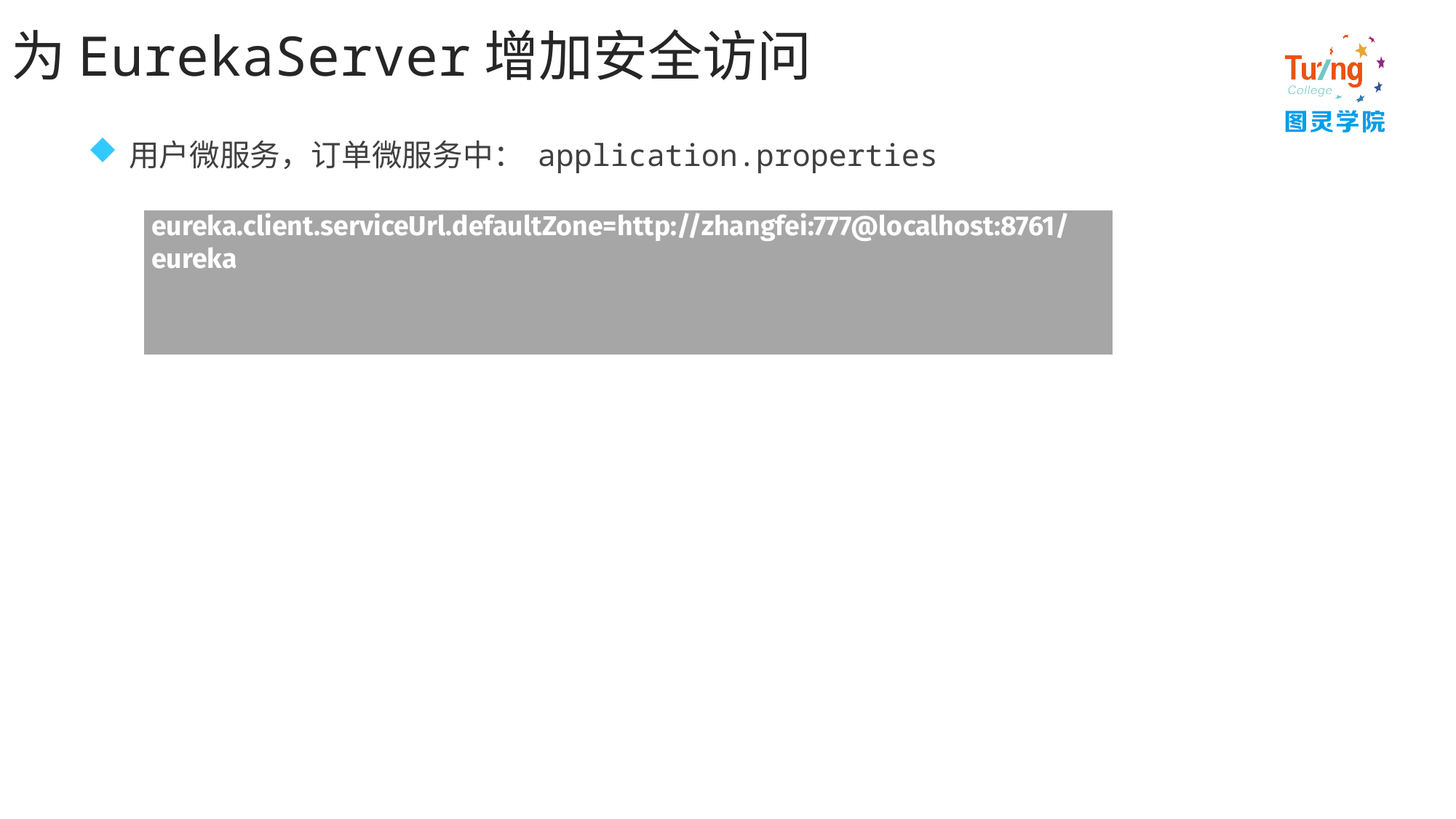

# 为EurekaServer增加安全访问
用户微服务，订单微服务中： application.properties

| eureka.client.serviceUrl.defaultZone=http://zhangfei:777@localhost:8761/eureka |
| --- |